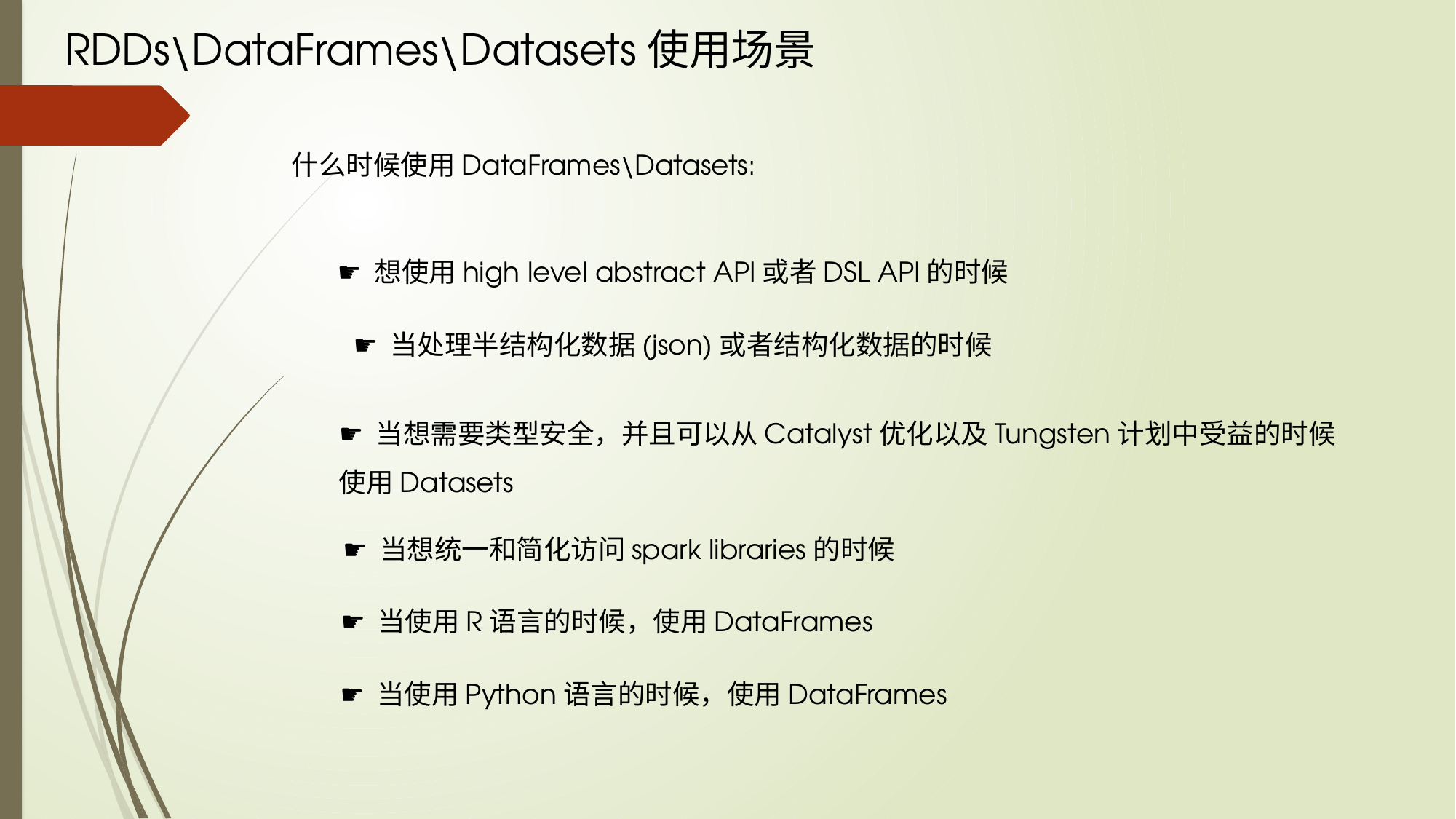

RDDs\DataFrames\Datasets使用场景
什么时候使用DataFrames\Datasets:
☛ 想使用high level abstract API或者DSL API的时候
☛ 当处理半结构化数据(json)或者结构化数据的时候
☛ 当想需要类型安全，并且可以从Catalyst优化以及Tungsten计划中受益的时候
使用Datasets
☛ 当想统一和简化访问spark libraries的时候
☛ 当使用R语言的时候，使用DataFrames
☛ 当使用Python语言的时候，使用DataFrames